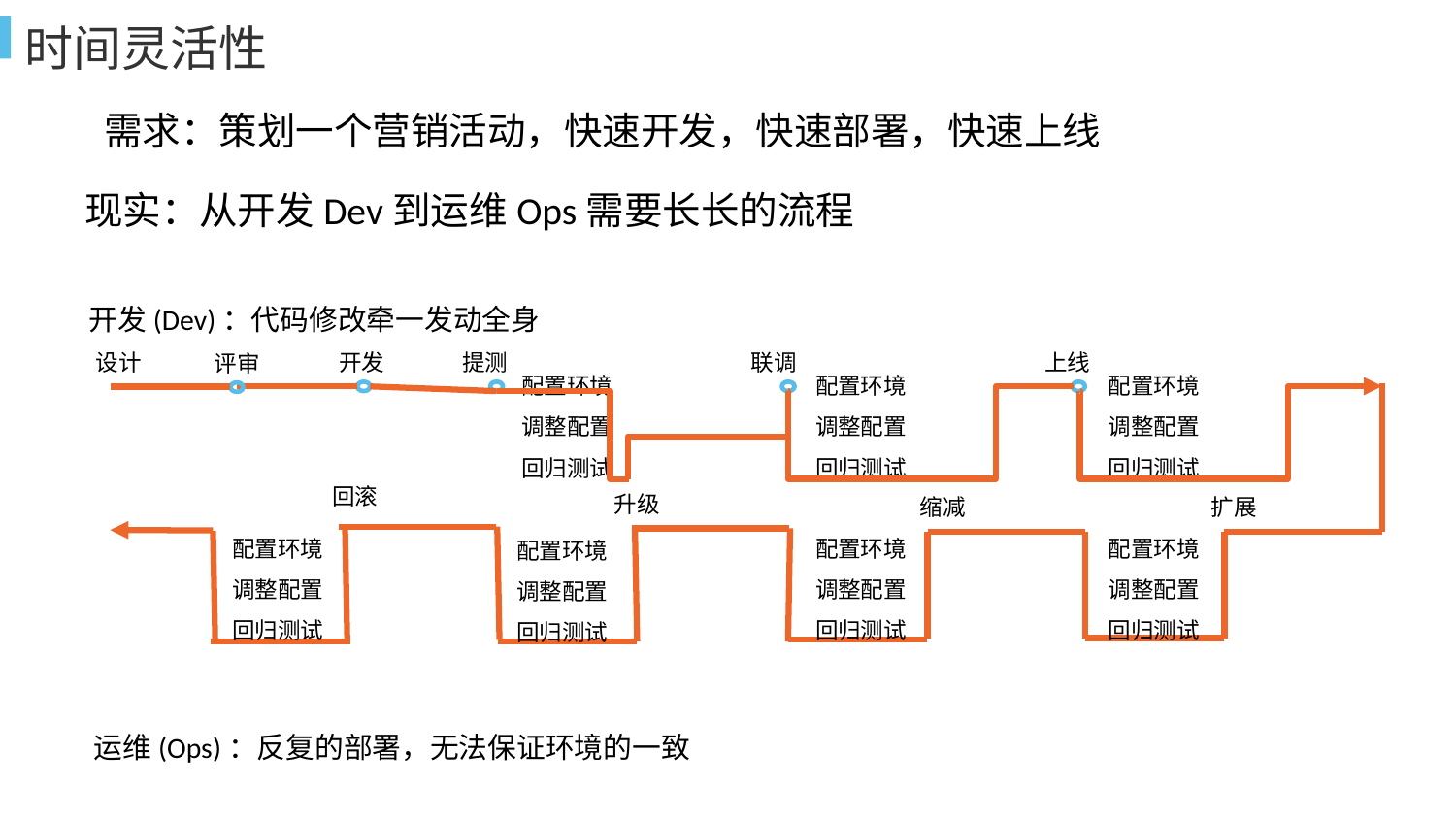

时间灵活性

需求：策划一个营销活动，快速开发，快速部署，快速上线
现实：从开发Dev到运维Ops需要长长的流程
开发(Dev)：代码修改牵一发动全身
设计
开发
提测
联调
上线
评审
配置环境
调整配置
回归测试
配置环境
调整配置
回归测试
配置环境
调整配置
回归测试

回滚
升级
缩减
扩展
配置环境
调整配置
回归测试
配置环境
调整配置
回归测试
配置环境
调整配置
回归测试
配置环境
调整配置
回归测试
运维(Ops)：反复的部署，无法保证环境的一致